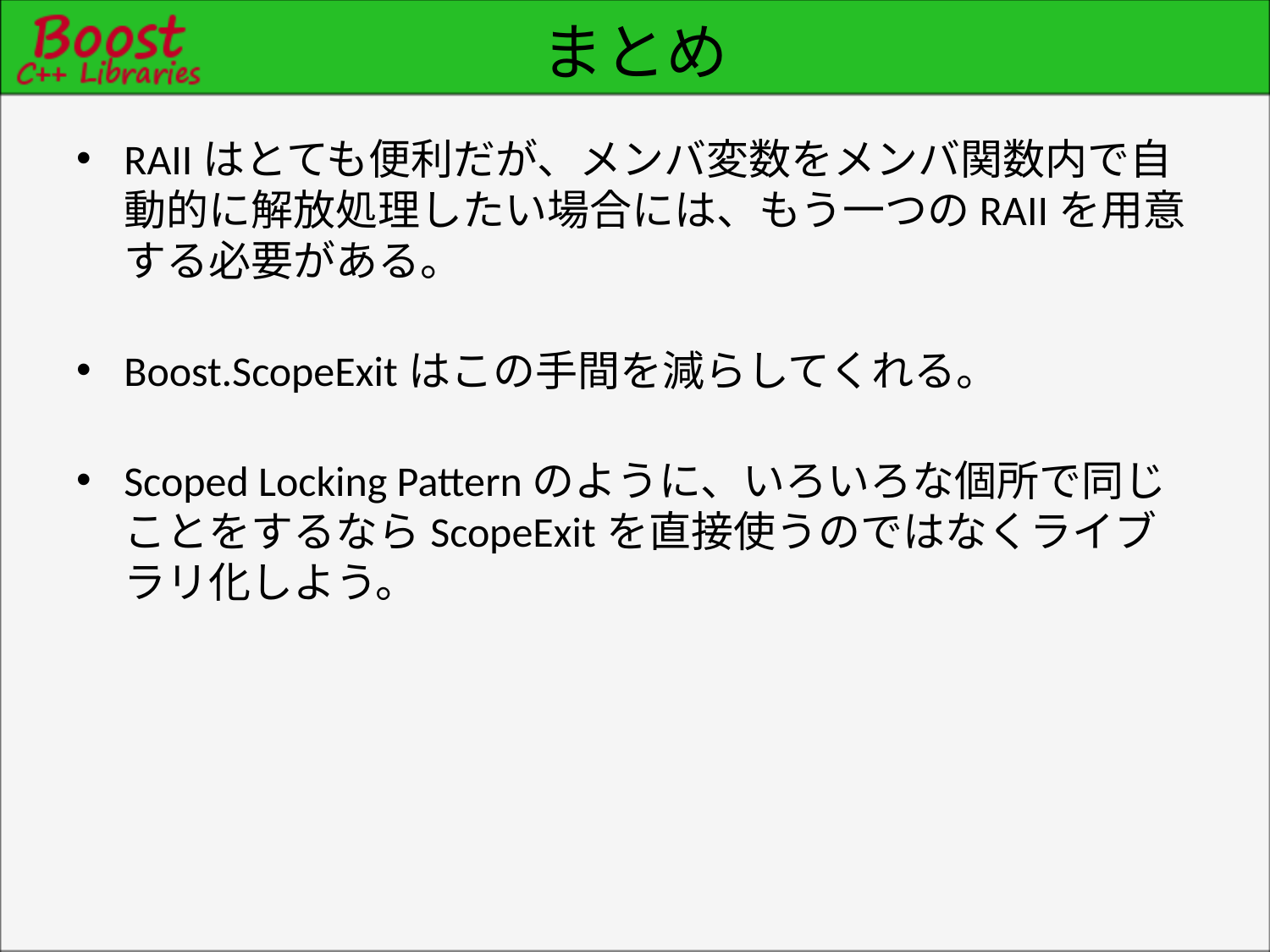

# まとめ
RAIIはとても便利だが、メンバ変数をメンバ関数内で自動的に解放処理したい場合には、もう一つのRAIIを用意する必要がある。
Boost.ScopeExitはこの手間を減らしてくれる。
Scoped Locking Patternのように、いろいろな個所で同じことをするならScopeExitを直接使うのではなくライブラリ化しよう。